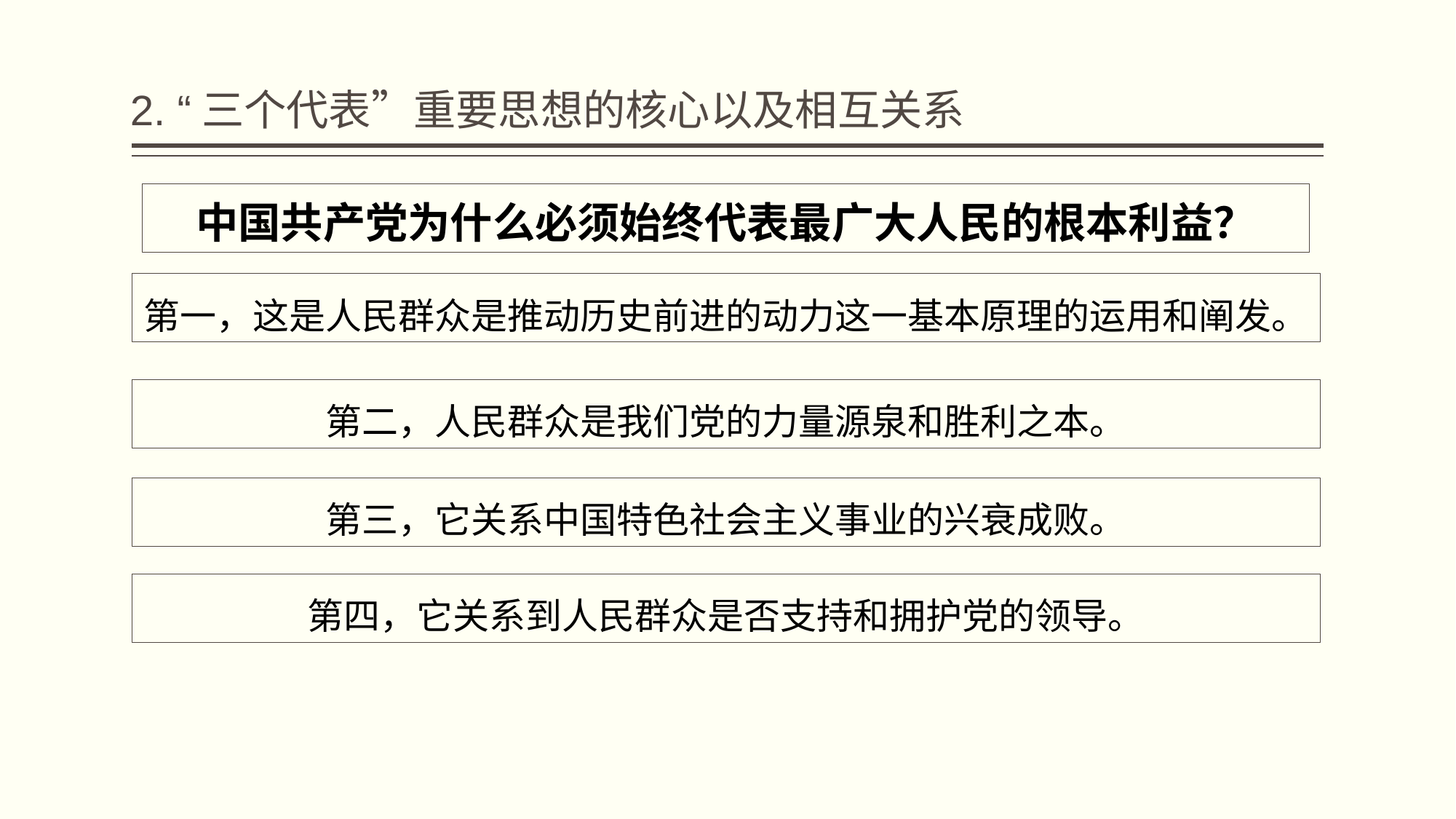

# 2. “三个代表”重要思想的核心以及相互关系
中国共产党为什么必须始终代表最广大人民的根本利益？
第一，这是人民群众是推动历史前进的动力这一基本原理的运用和阐发。
第二，人民群众是我们党的力量源泉和胜利之本。
第三，它关系中国特色社会主义事业的兴衰成败。
第四，它关系到人民群众是否支持和拥护党的领导。